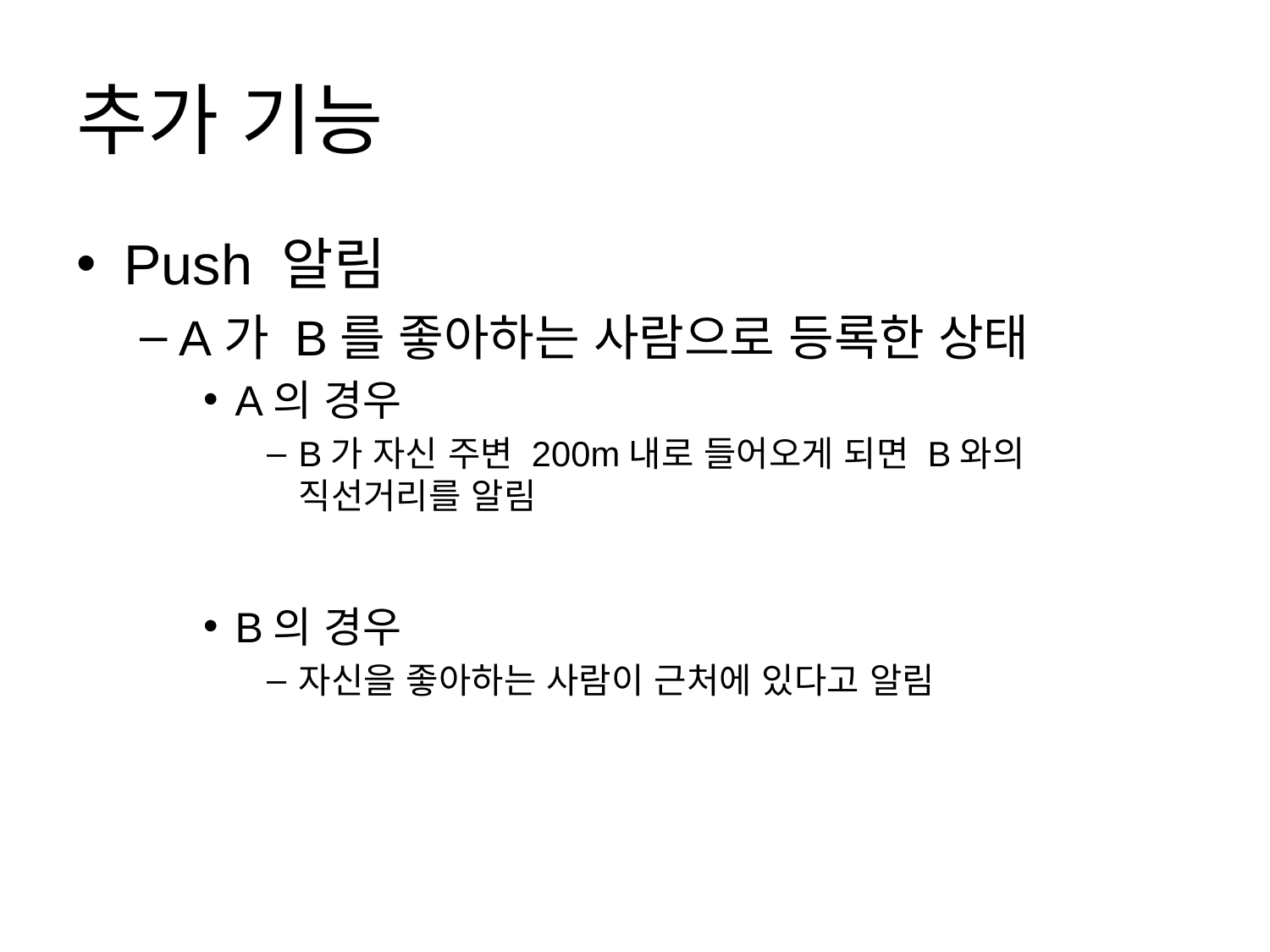

# 추가 기능
Push 알림
A가 B를 좋아하는 사람으로 등록한 상태
A의 경우
B가 자신 주변 200m내로 들어오게 되면 B와의 직선거리를 알림

B의 경우
자신을 좋아하는 사람이 근처에 있다고 알림